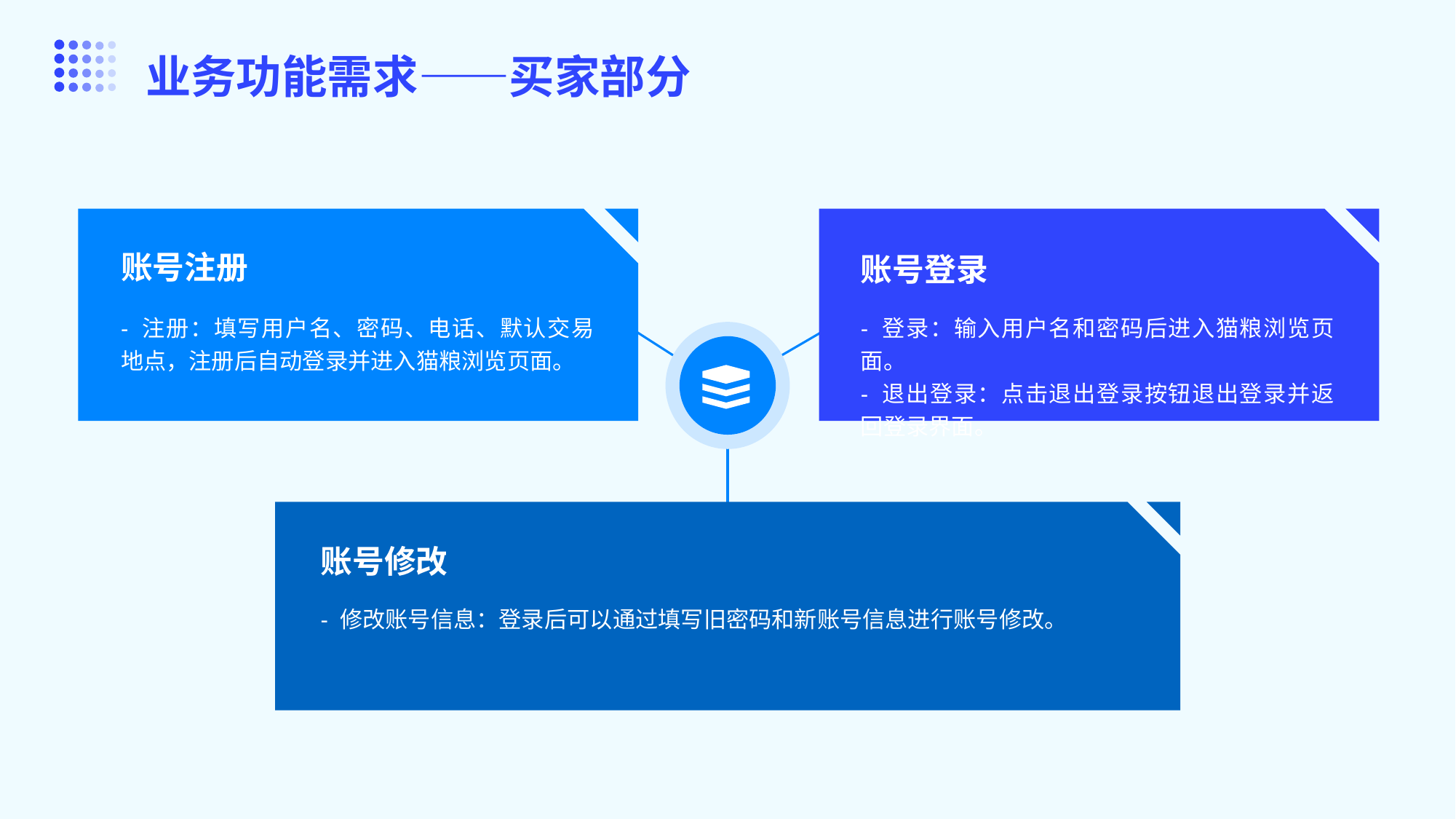

业务功能需求——买家部分

账号注册
账号登录
- 注册：填写用户名、密码、电话、默认交易地点，注册后自动登录并进入猫粮浏览页面。
- 登录：输入用户名和密码后进入猫粮浏览页面。
- 退出登录：点击退出登录按钮退出登录并返回登录界面。

账号修改
- 修改账号信息：登录后可以通过填写旧密码和新账号信息进行账号修改。